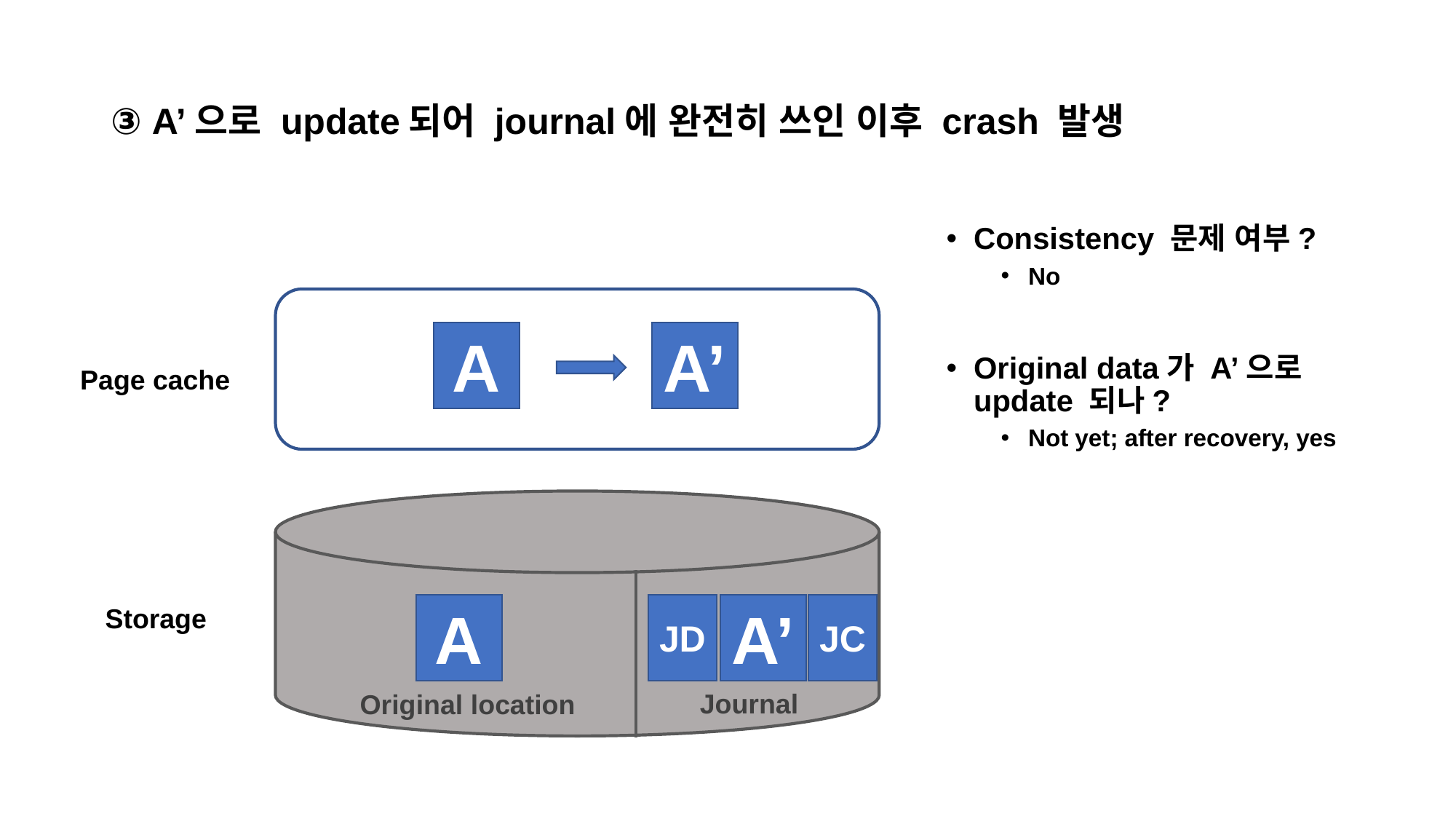

# ③ A’으로 update되어 journal에 완전히 쓰인 이후 crash 발생
Consistency 문제 여부?
No

Original data가 A’으로 update 되나?
Not yet; after recovery, yes

A
A’
Page cache

Storage
A
JD
A’
JC
Journal
Original location